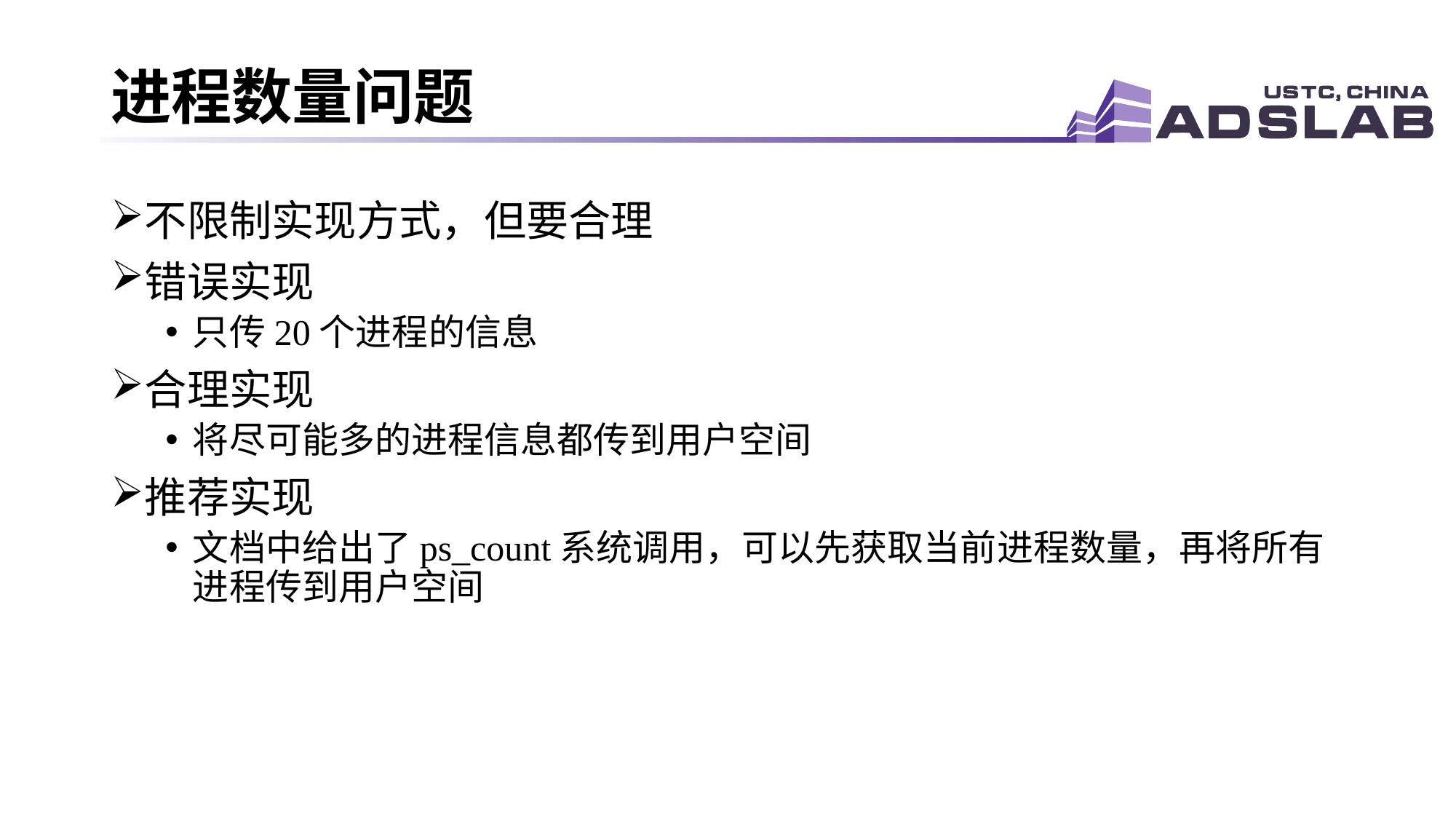

# 进程数量问题
不限制实现方式，但要合理
错误实现
只传20个进程的信息
合理实现
将尽可能多的进程信息都传到用户空间
推荐实现
文档中给出了ps_count系统调用，可以先获取当前进程数量，再将所有进程传到用户空间